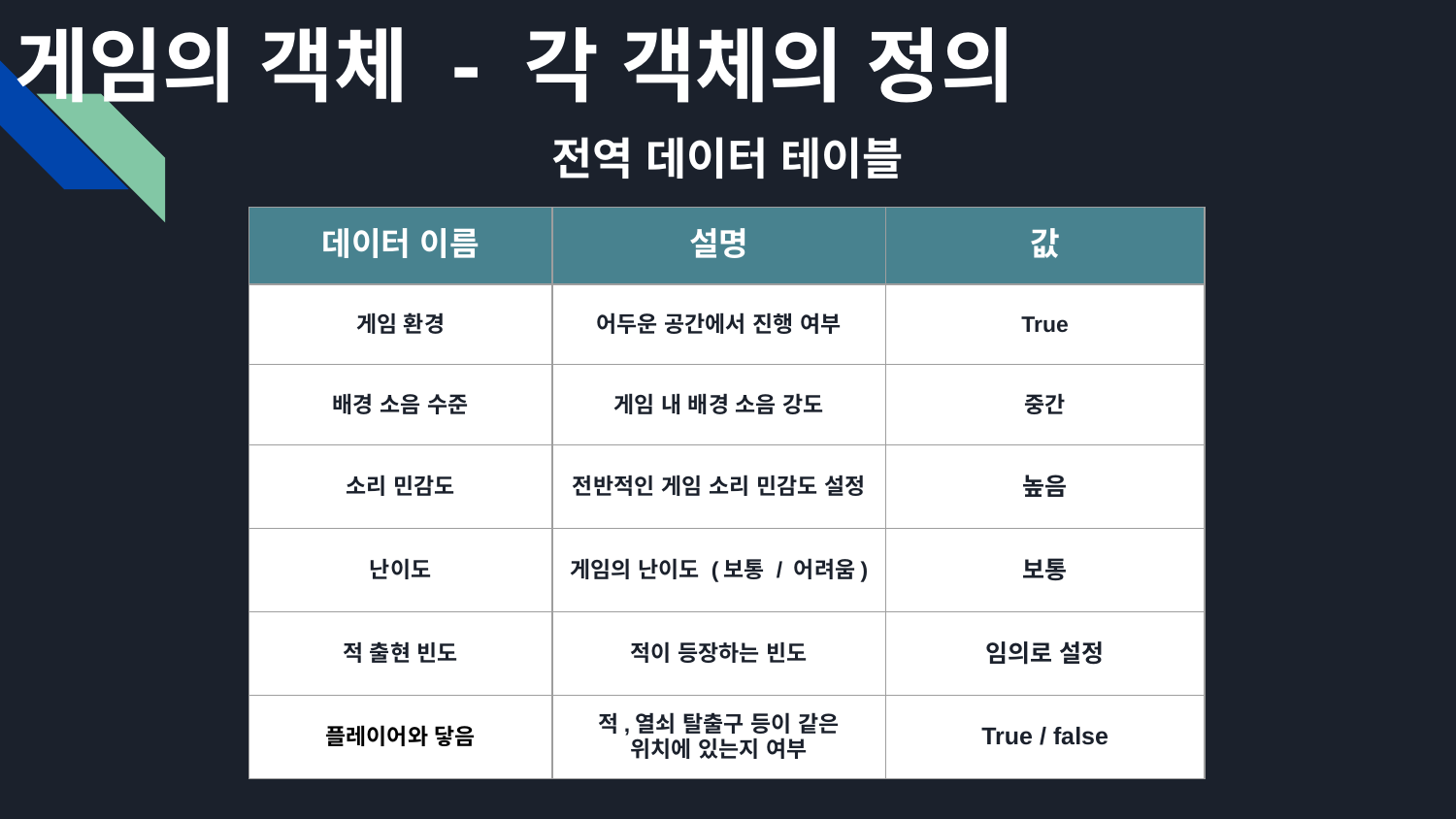

게임의 객체 - 각 객체의 정의
전역 데이터 테이블
| 데이터 이름 | 설명 | 값 |
| --- | --- | --- |
| 게임 환경 | 어두운 공간에서 진행 여부 | True |
| 배경 소음 수준 | 게임 내 배경 소음 강도 | 중간 |
| 소리 민감도 | 전반적인 게임 소리 민감도 설정 | 높음 |
| 난이도 | 게임의 난이도 (보통 / 어려움) | 보통 |
| 적 출현 빈도 | 적이 등장하는 빈도 | 임의로 설정 |
| 플레이어와 닿음 | 적,열쇠 탈출구 등이 같은 위치에 있는지 여부 | True / false |